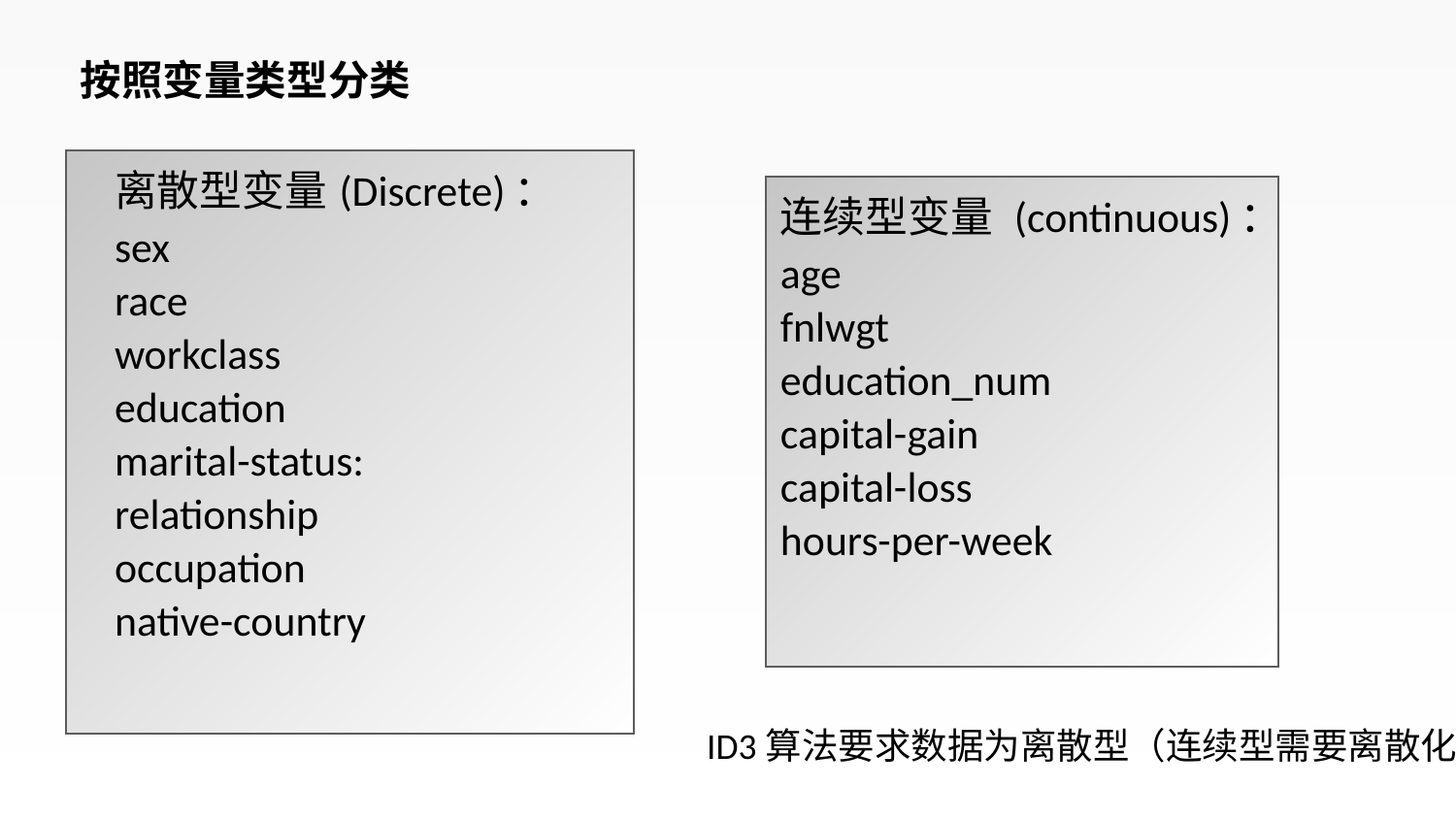

# 按照变量类型分类

离散型变量(Discrete)：
sex
race
workclass
education
marital-status:
relationship
occupation
native-country

连续型变量 (continuous)：
age
fnlwgt
education_num
capital-gain
capital-loss
hours-per-week

ID3算法要求数据为离散型（连续型需要离散化）